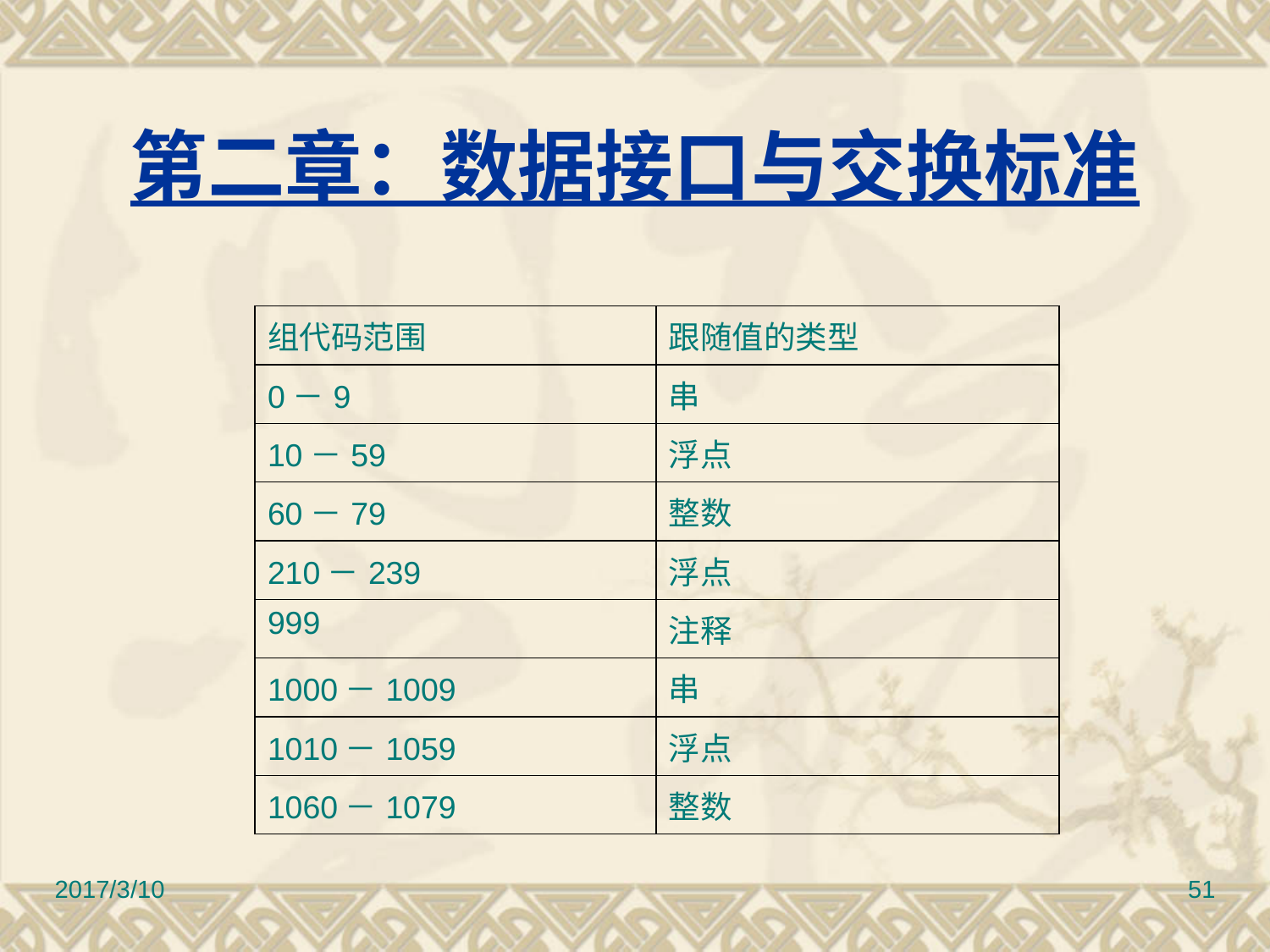

# 第二章：数据接口与交换标准
| 组代码范围 | 跟随值的类型 |
| --- | --- |
| 0－9 | 串 |
| 10－59 | 浮点 |
| 60－79 | 整数 |
| 210－239 | 浮点 |
| 999 | 注释 |
| 1000－1009 | 串 |
| 1010－1059 | 浮点 |
| 1060－1079 | 整数 |
2017/3/10
51